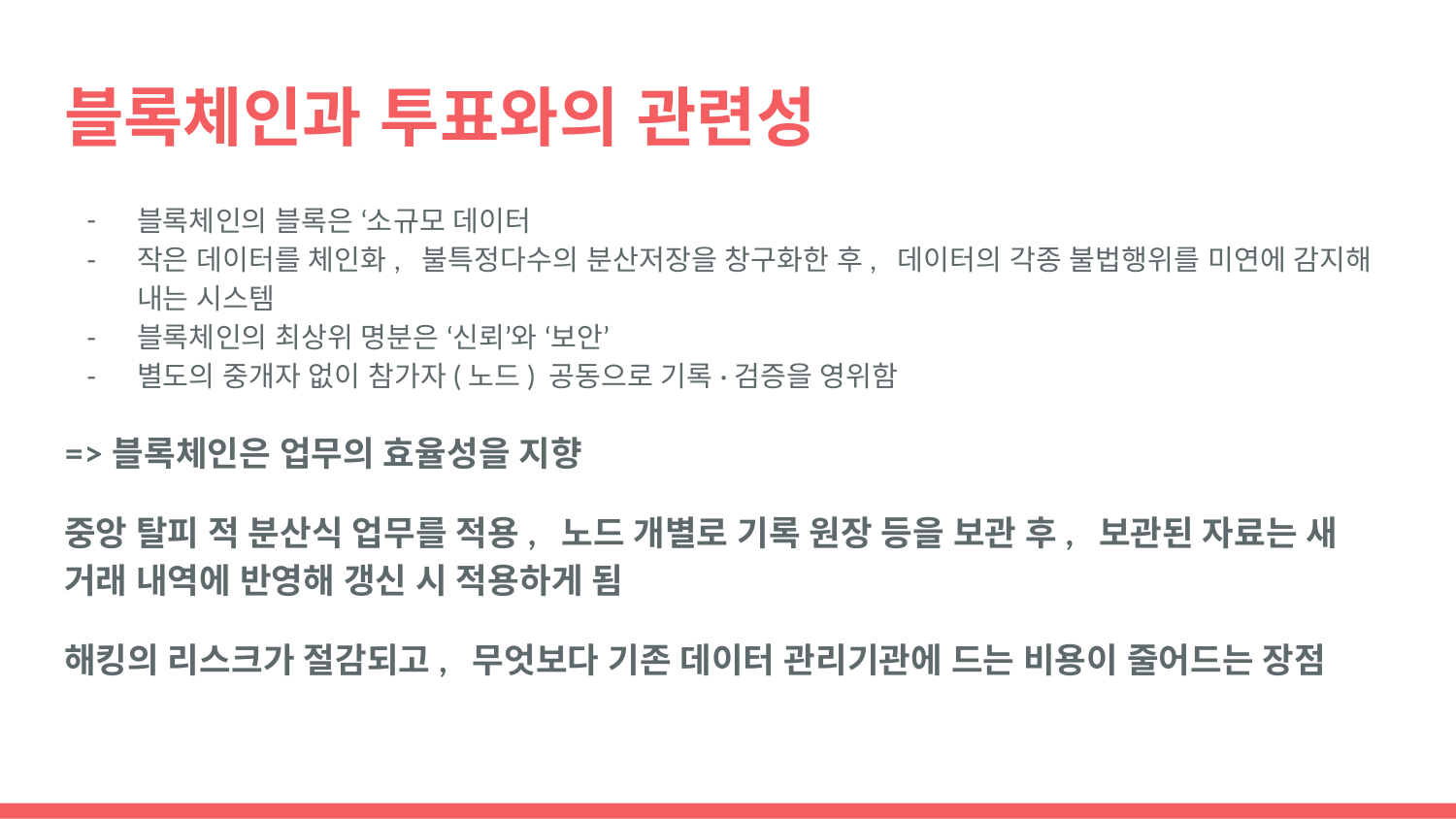

# 블록체인과 투표와의 관련성
블록체인의 블록은 ‘소규모 데이터
작은 데이터를 체인화,  불특정다수의 분산저장을 창구화한 후,  데이터의 각종 불법행위를 미연에 감지해 내는 시스템
블록체인의 최상위 명분은 ‘신뢰’와 ‘보안’
별도의 중개자 없이 참가자(노드) 공동으로 기록·검증을 영위함
=>블록체인은 업무의 효율성을 지향
중앙 탈피 적 분산식 업무를 적용,  노드 개별로 기록 원장 등을 보관 후,  보관된 자료는 새 거래 내역에 반영해 갱신 시 적용하게 됨
해킹의 리스크가 절감되고,  무엇보다 기존 데이터 관리기관에 드는 비용이 줄어드는 장점